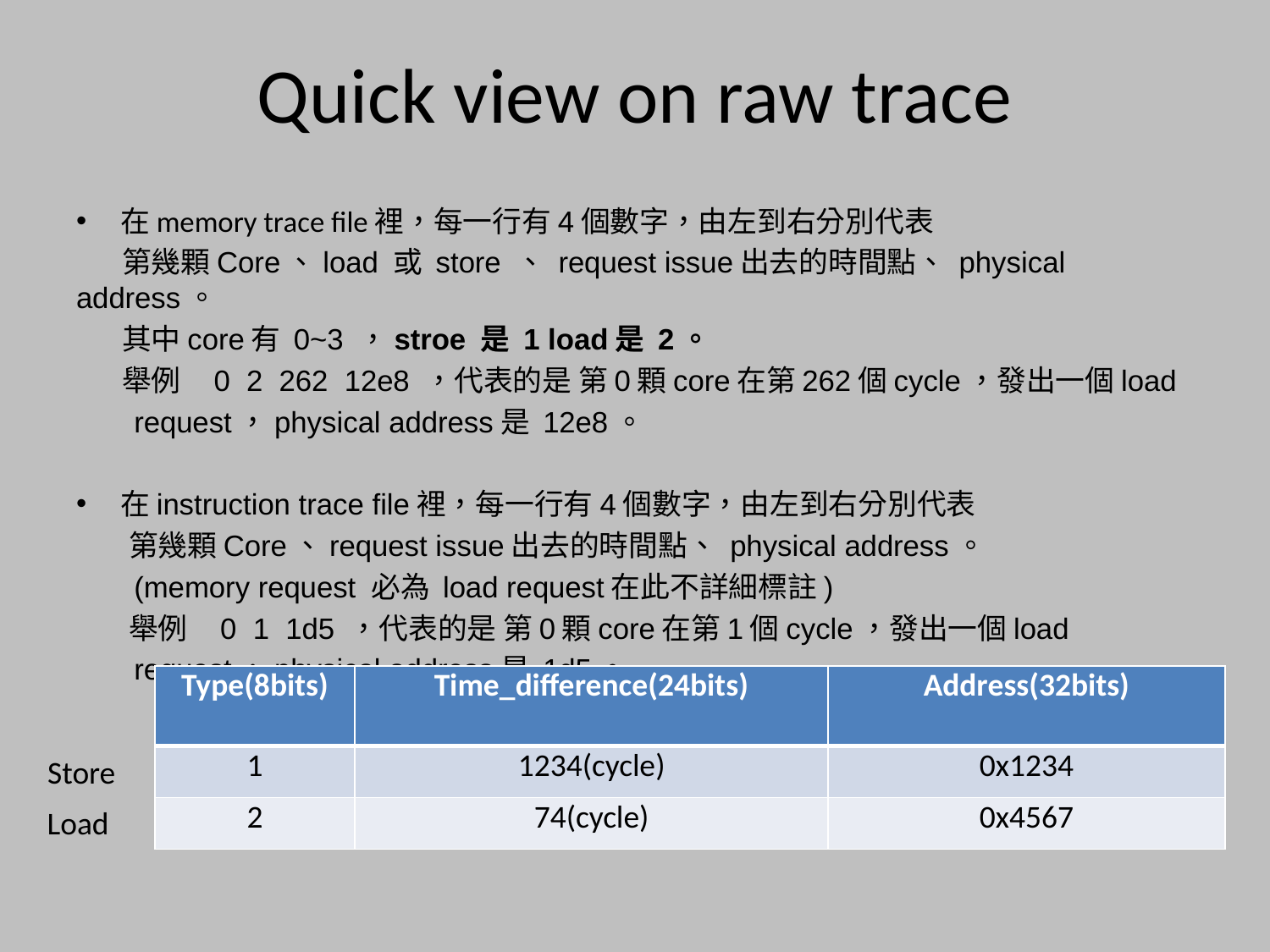

# Quick view on raw trace
在memory trace file裡，每一行有4個數字，由左到右分別代表
      第幾顆Core、load 或 store 、 request issue出去的時間點、 physical address。
      其中core有 0~3 ，stroe 是 1 load是 2。
      舉例    0  2  262  12e8 ，代表的是 第0顆core在第262個cycle，發出一個load
       request，physical address是 12e8。

在instruction trace file裡，每一行有4個數字，由左到右分別代表
       第幾顆Core、request issue出去的時間點、 physical address。
       (memory request 必為 load request在此不詳細標註)
       舉例    0  1  1d5 ，代表的是 第0顆core在第1個cycle，發出一個load
       request，physical address是 1d5。

| Type(8bits) | Time\_difference(24bits) | Address(32bits) |
| --- | --- | --- |
| 1 | 1234(cycle) | 0x1234 |
| 2 | 74(cycle) | 0x4567 |
Store
Load